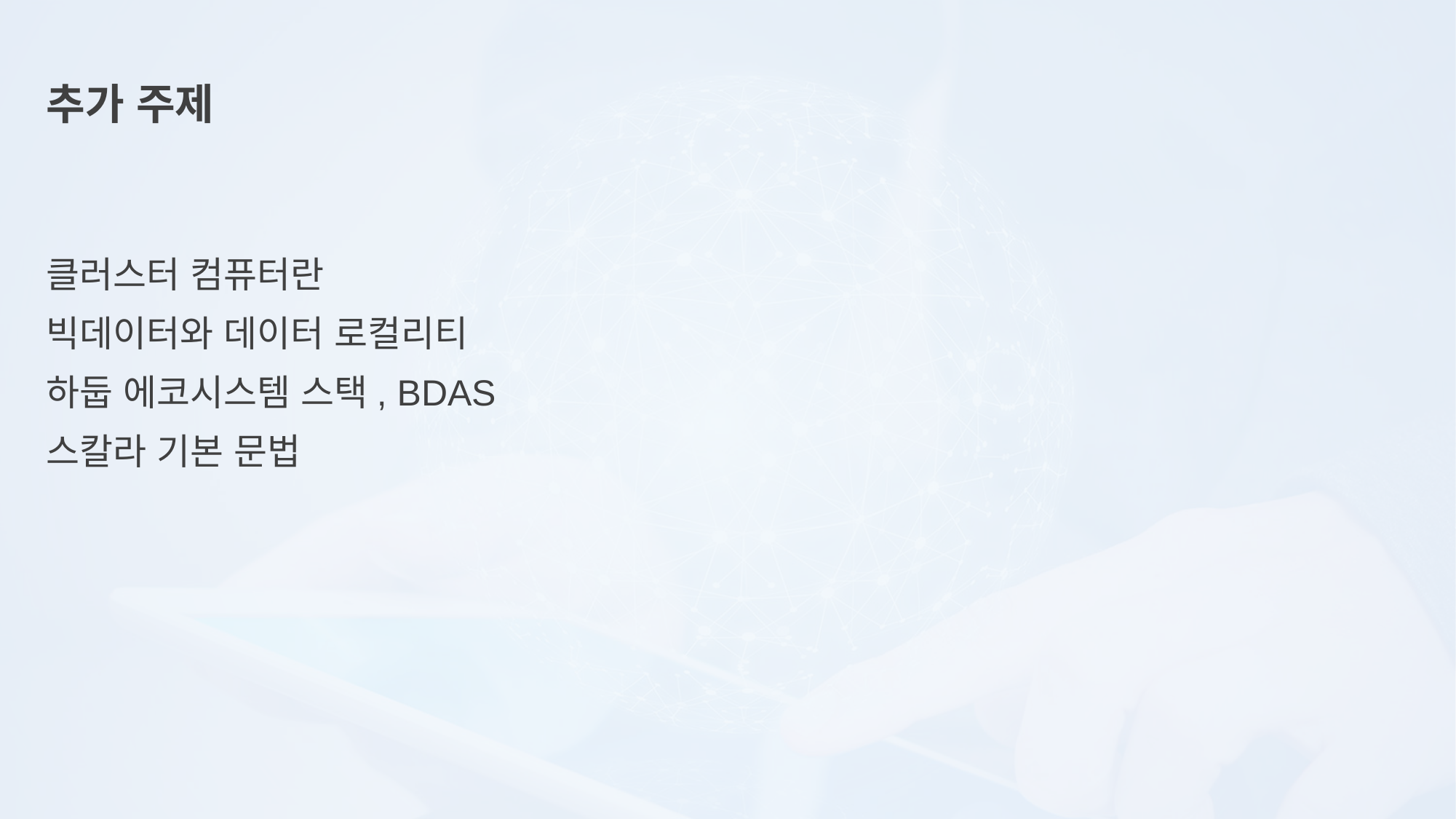

추가 주제

클러스터 컴퓨터란
빅데이터와 데이터 로컬리티
하둡 에코시스템 스택, BDAS
스칼라 기본 문법